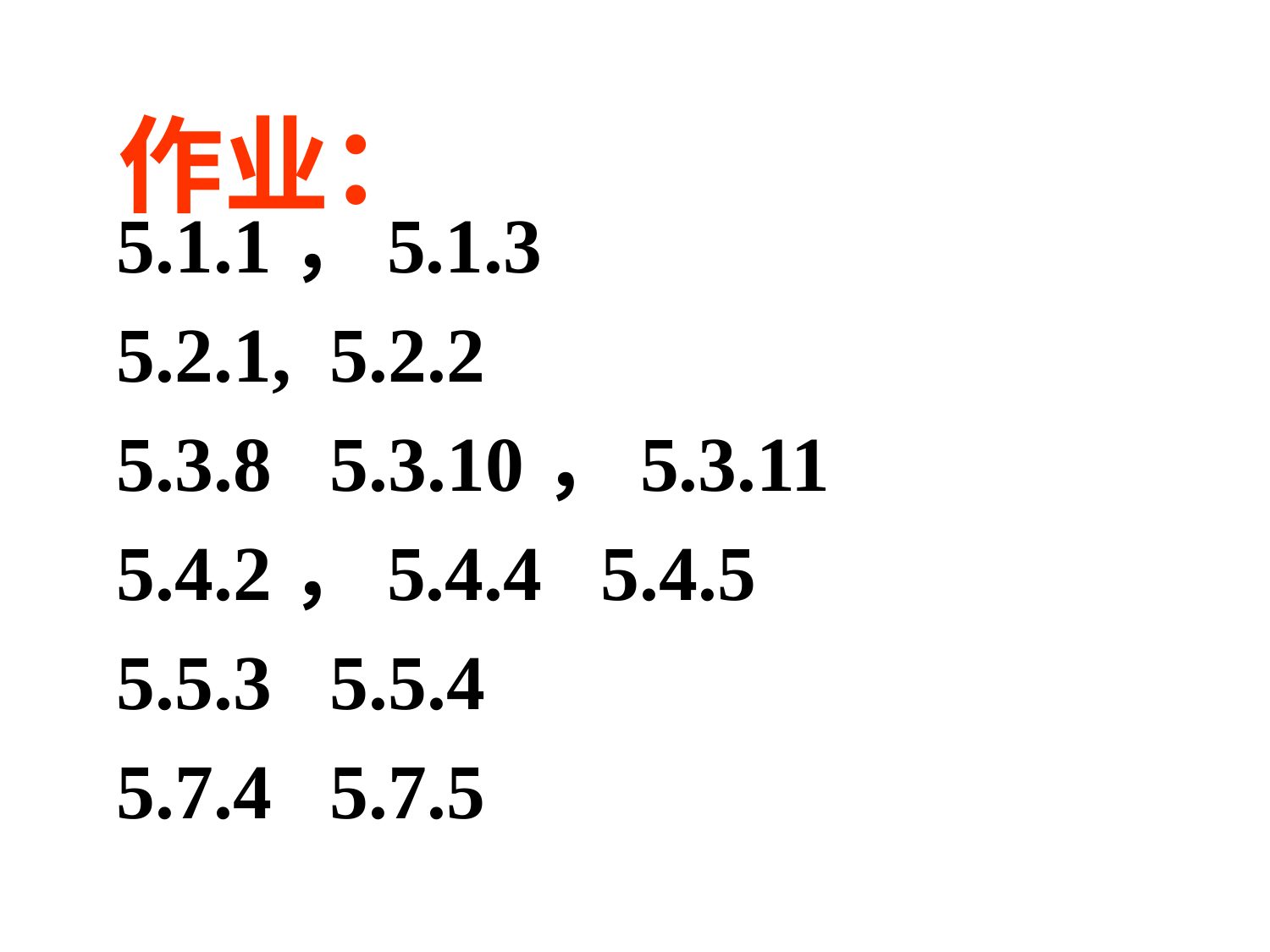

5.1.1，5.1.3
5.2.1,  5.2.2
5.3.8   5.3.10，5.3.11
5.4.2，5.4.4   5.4.5
5.5.3   5.5.4
5.7.4   5.7.5
作业：